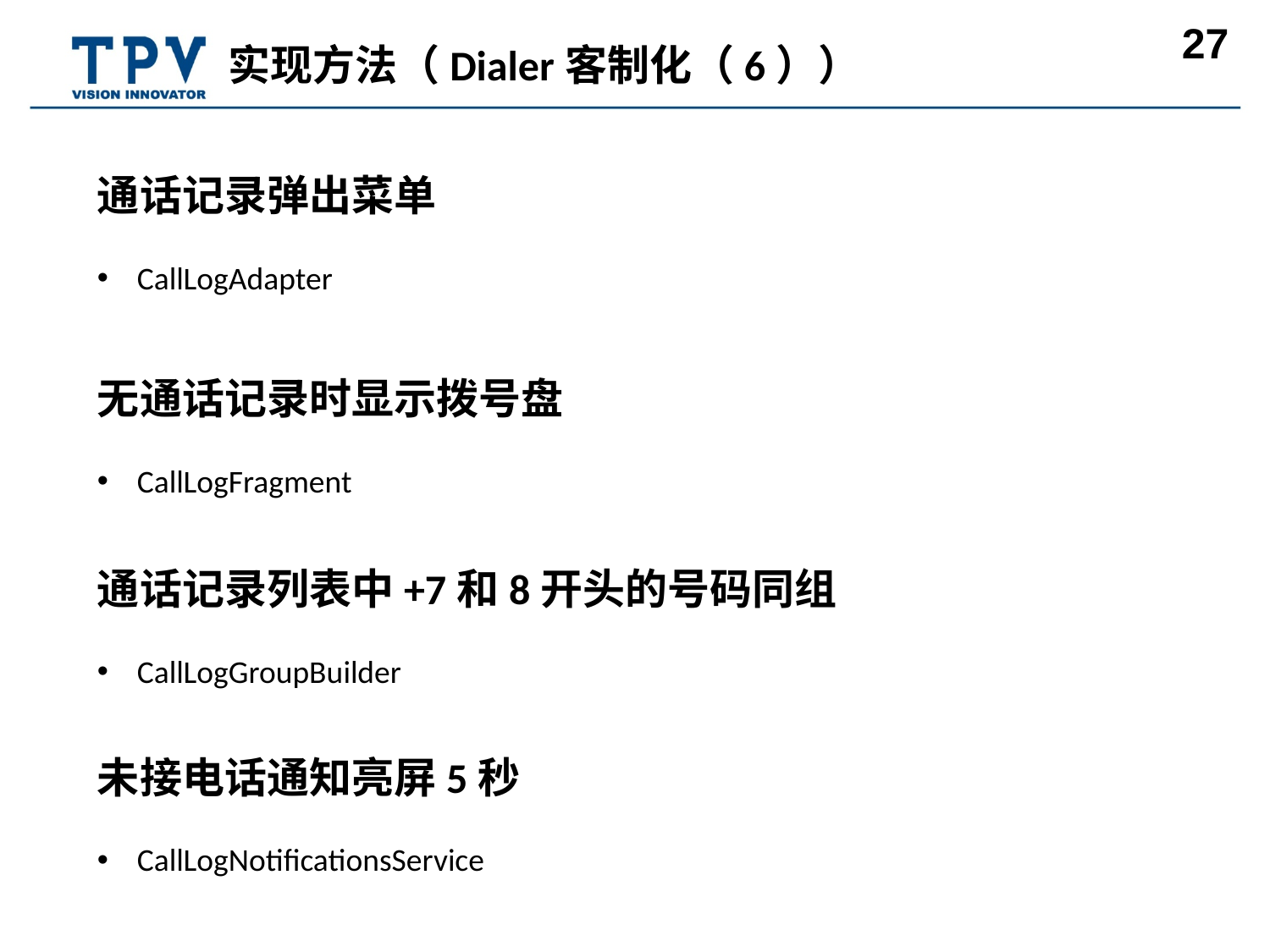

实现方法（Dialer客制化（6））
通话记录弹出菜单

CallLogAdapter
无通话记录时显示拨号盘

CallLogFragment
通话记录列表中+7和8开头的号码同组

CallLogGroupBuilder
未接电话通知亮屏5秒

CallLogNotificationsService